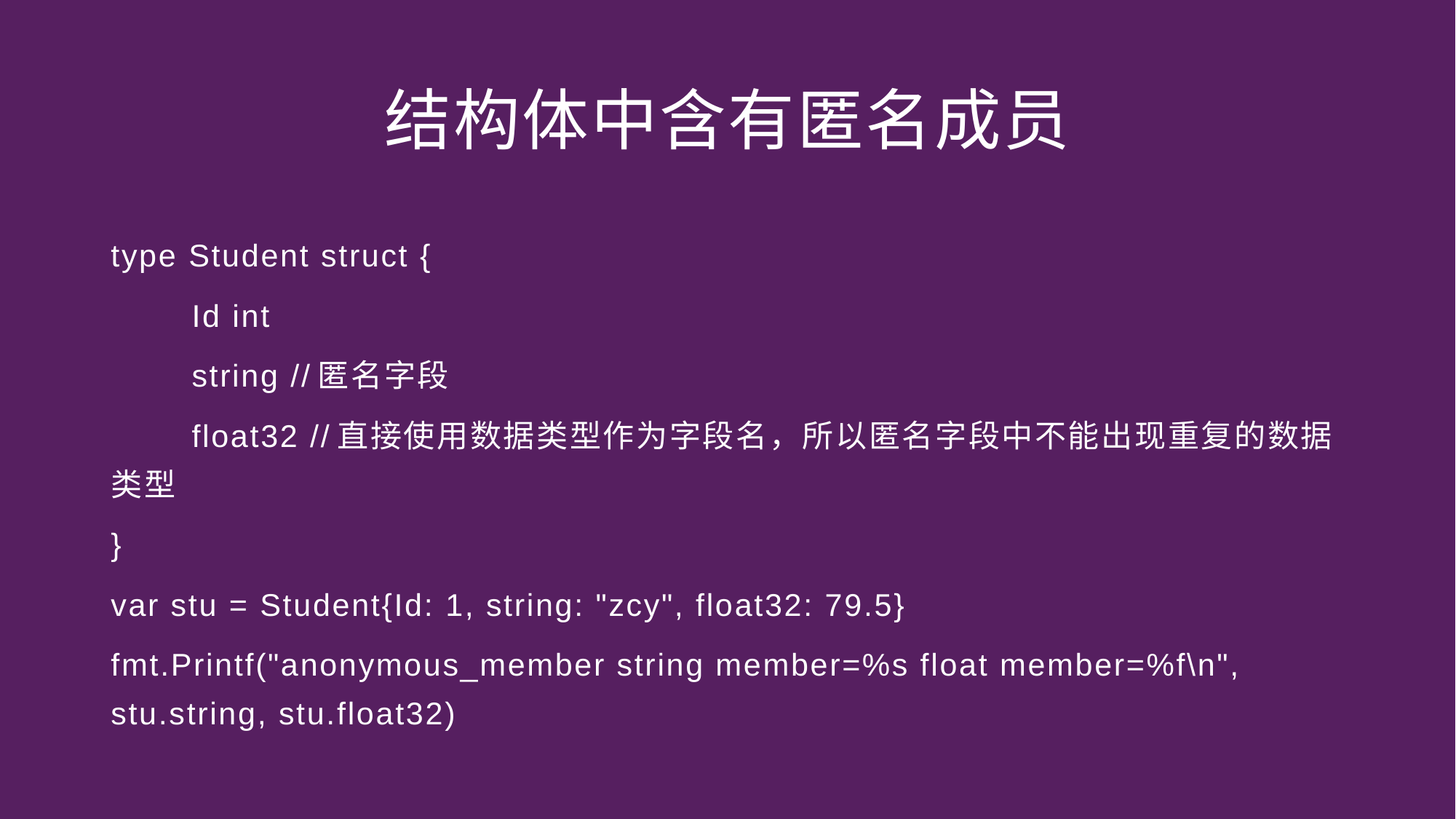

# 结构体中含有匿名成员
type Student struct {
	Id int
	string //匿名字段
	float32 //直接使用数据类型作为字段名，所以匿名字段中不能出现重复的数据类型
}
var stu = Student{Id: 1, string: "zcy", float32: 79.5}
fmt.Printf("anonymous_member string member=%s float member=%f\n", stu.string, stu.float32)